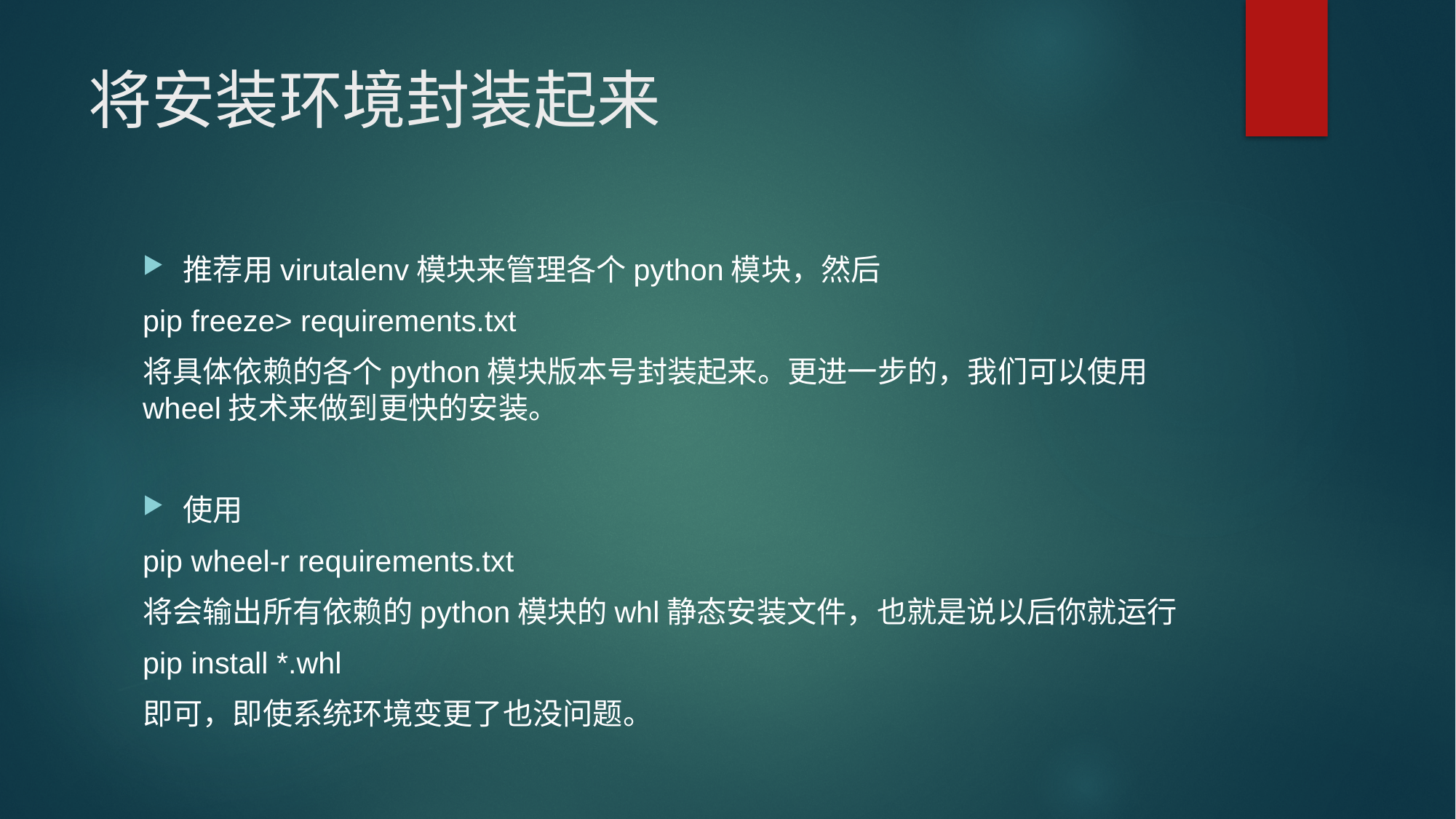

# 将安装环境封装起来
推荐用virutalenv模块来管理各个python模块，然后
pip freeze> requirements.txt
将具体依赖的各个python模块版本号封装起来。更进一步的，我们可以使用wheel技术来做到更快的安装。

使用
pip wheel-r requirements.txt
将会输出所有依赖的python模块的whl静态安装文件，也就是说以后你就运行
pip install *.whl
即可，即使系统环境变更了也没问题。